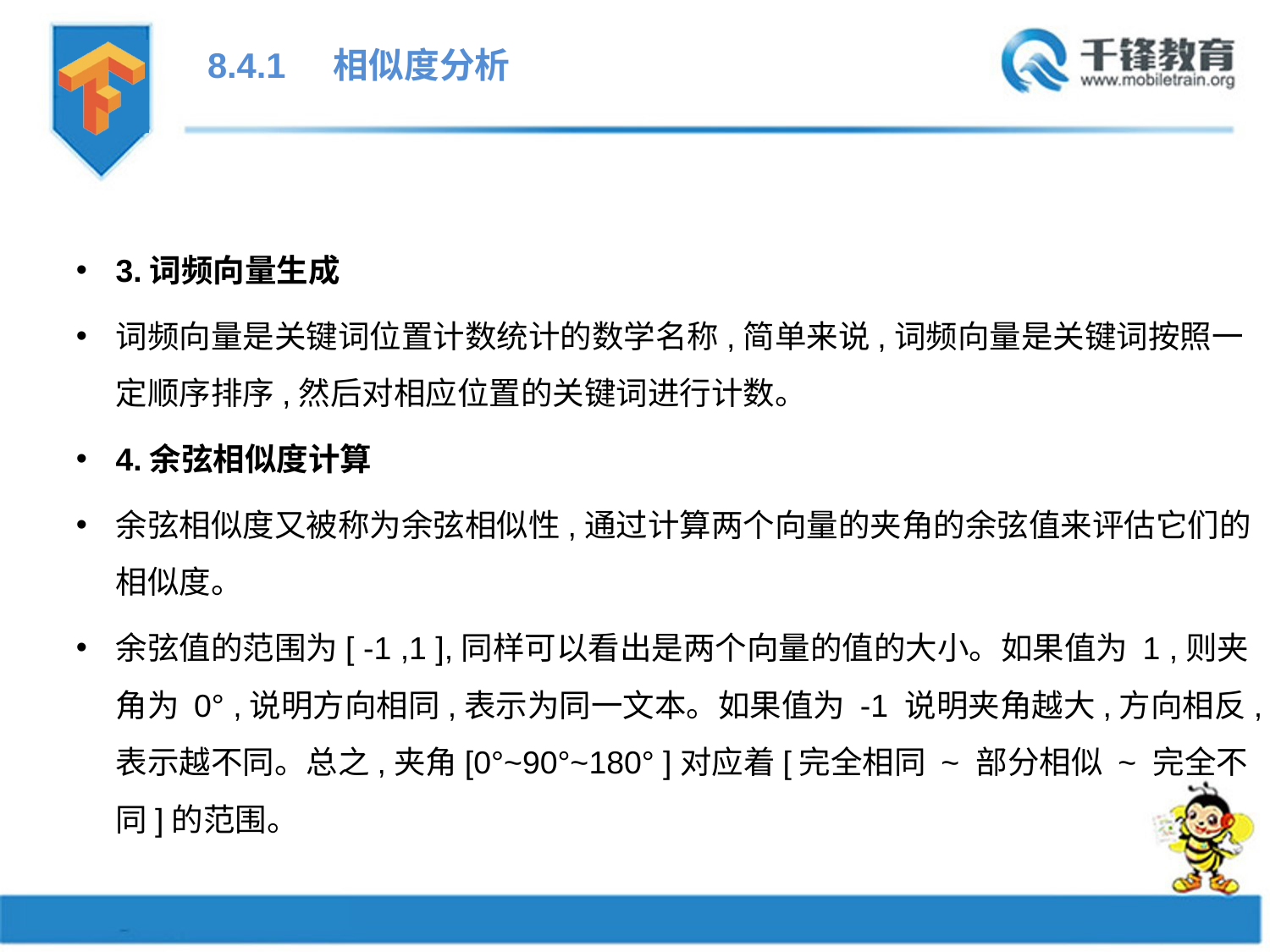

8.4.1    相似度分析
3.词频向量生成
词频向量是关键词位置计数统计的数学名称,简单来说,词频向量是关键词按照一定顺序排序,然后对相应位置的关键词进行计数。
4.余弦相似度计算
余弦相似度又被称为余弦相似性,通过计算两个向量的夹角的余弦值来评估它们的相似度。
余弦值的范围为[ -1 ,1 ],同样可以看出是两个向量的值的大小。如果值为 1 ,则夹角为 0° ,说明方向相同,表示为同一文本。如果值为 -1 说明夹角越大,方向相反,表示越不同。总之,夹角[0°~90°~180° ]对应着[完全相同 ~ 部分相似 ~ 完全不同]的范围。